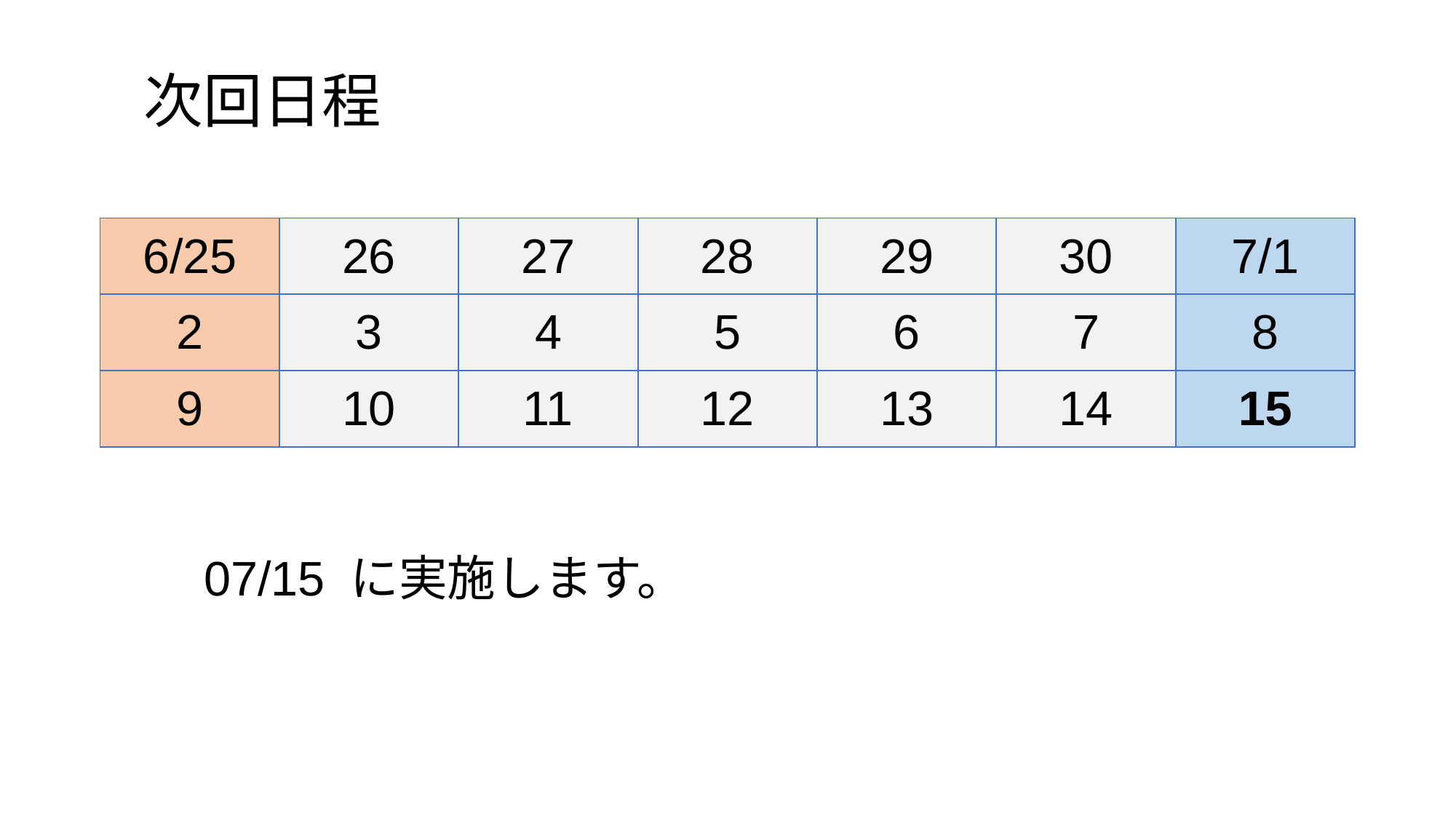

# 次回日程
| 6/25 | 26 | 27 | 28 | 29 | 30 | 7/1 |
| --- | --- | --- | --- | --- | --- | --- |
| 2 | 3 | 4 | 5 | 6 | 7 | 8 |
| 9 | 10 | 11 | 12 | 13 | 14 | 15 |
07/15 に実施します。